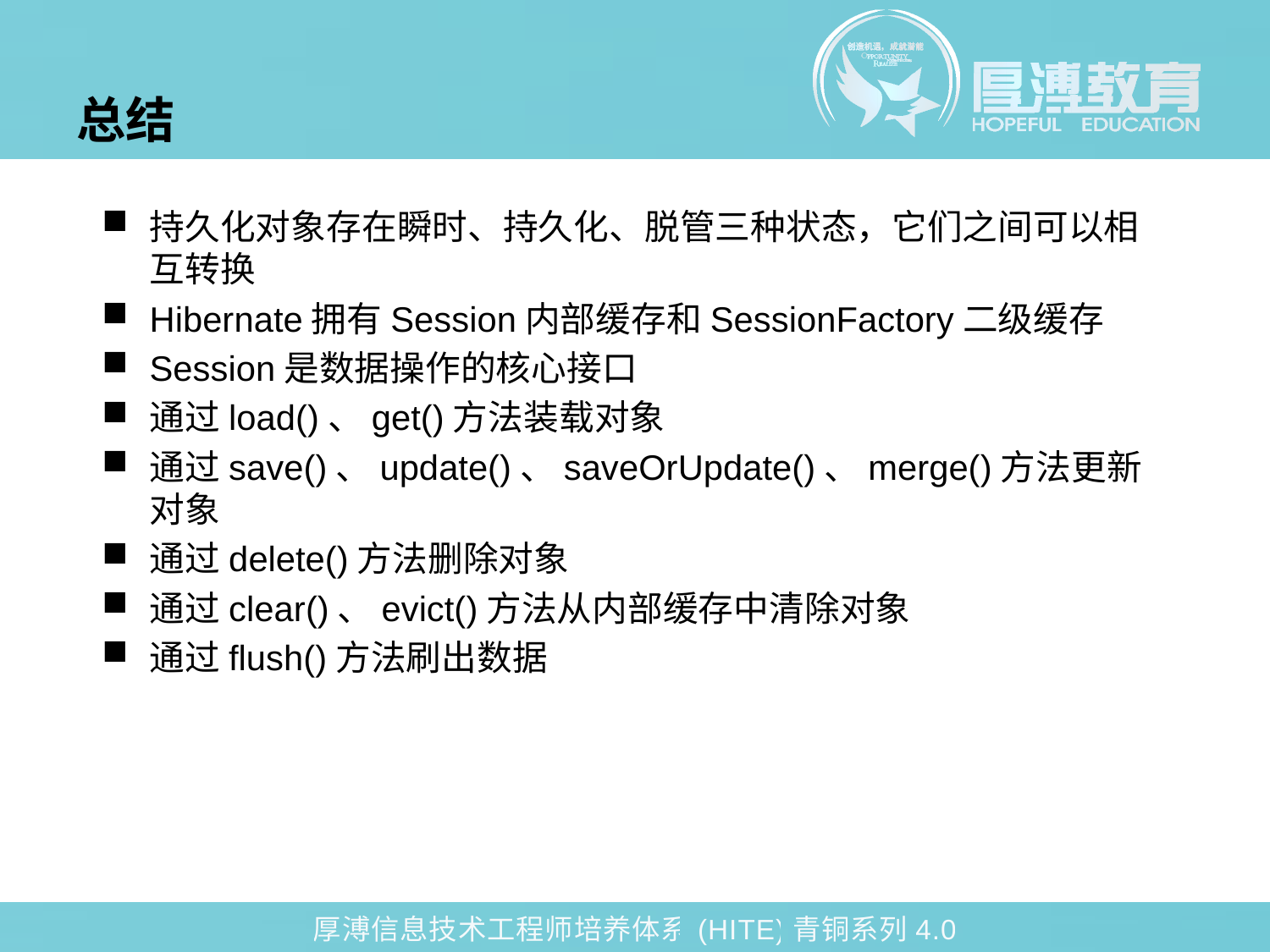

# 总结
持久化对象存在瞬时、持久化、脱管三种状态，它们之间可以相互转换
Hibernate拥有Session内部缓存和SessionFactory二级缓存
Session是数据操作的核心接口
通过load()、get()方法装载对象
通过save()、update()、saveOrUpdate()、merge()方法更新对象
通过delete()方法删除对象
通过clear()、evict()方法从内部缓存中清除对象
通过flush()方法刷出数据